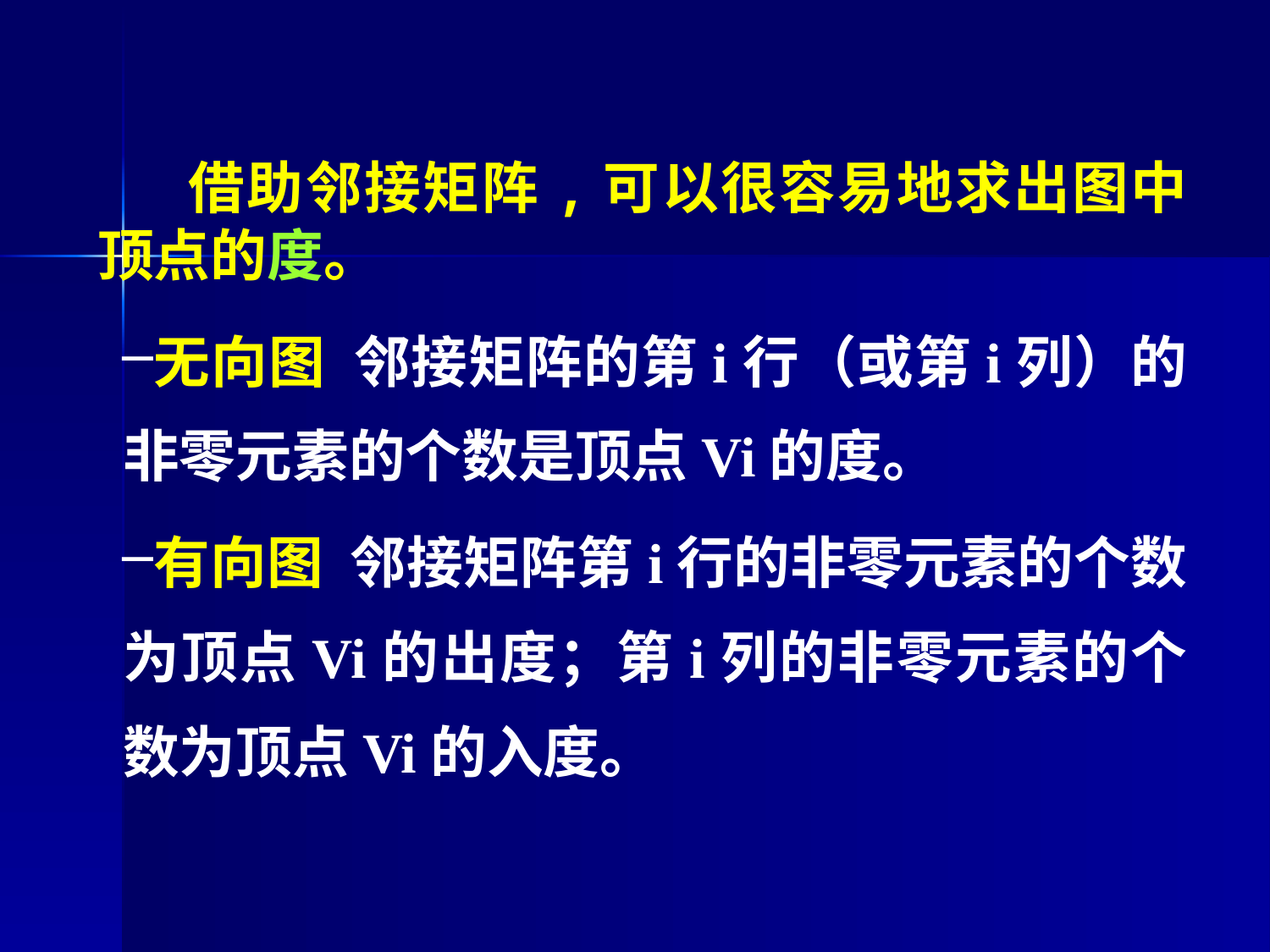

借助邻接矩阵,可以很容易地求出图中顶点的度。
无向图  邻接矩阵的第i行（或第i列）的非零元素的个数是顶点Vi的度。
有向图  邻接矩阵第i行的非零元素的个数为顶点Vi的出度；第i列的非零元素的个数为顶点Vi的入度。